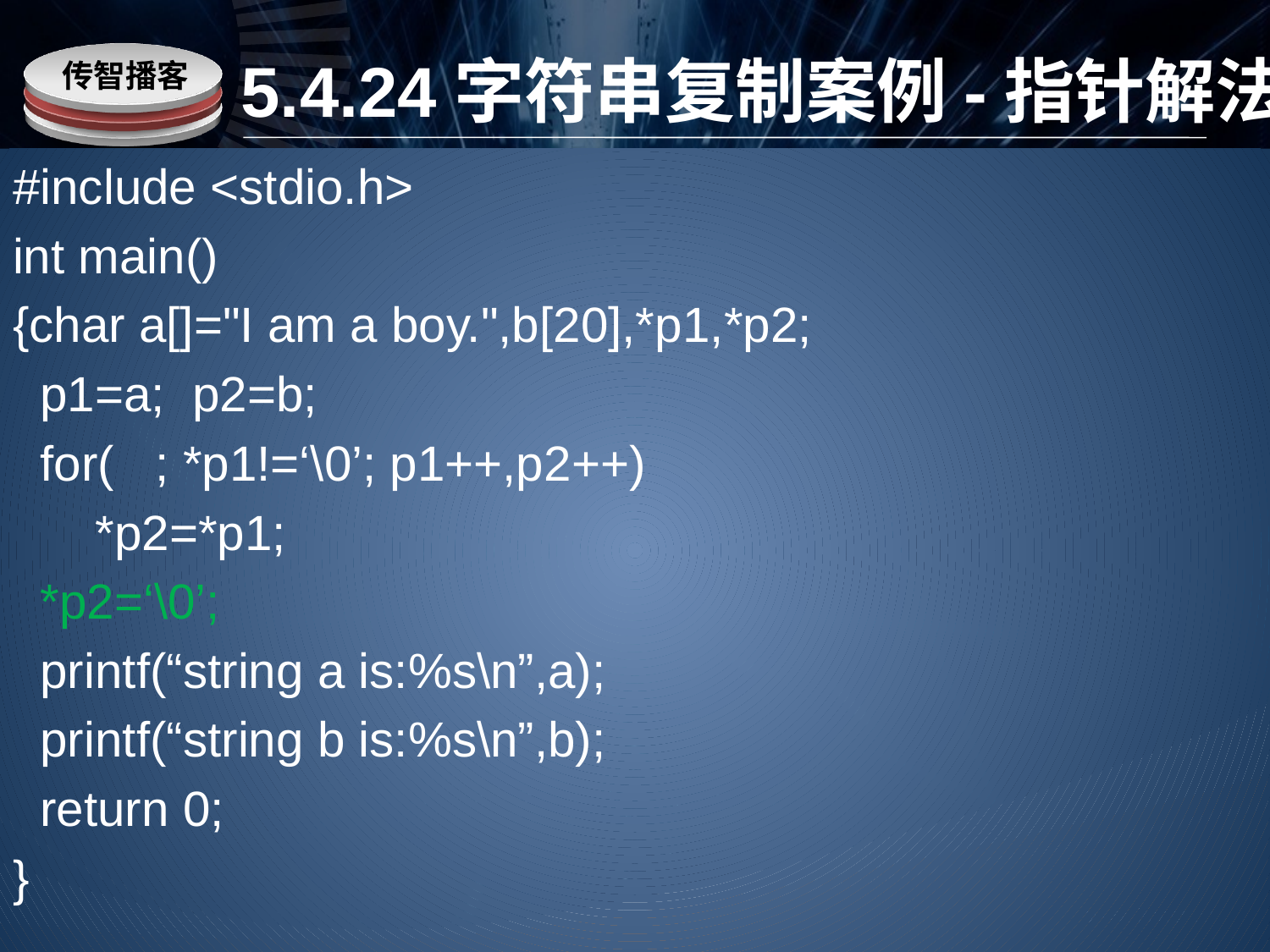

# 5.4.24字符串复制案例-指针解法
#include <stdio.h>
int main()
{char a[]="I am a boy.",b[20],*p1,*p2;
  p1=a;  p2=b;
  for(   ; *p1!=‘\0’; p1++,p2++)
      *p2=*p1;
  *p2=‘\0’;
  printf(“string a is:%s\n”,a);
  printf(“string b is:%s\n”,b);
  return 0;
}
www.itcast.cn